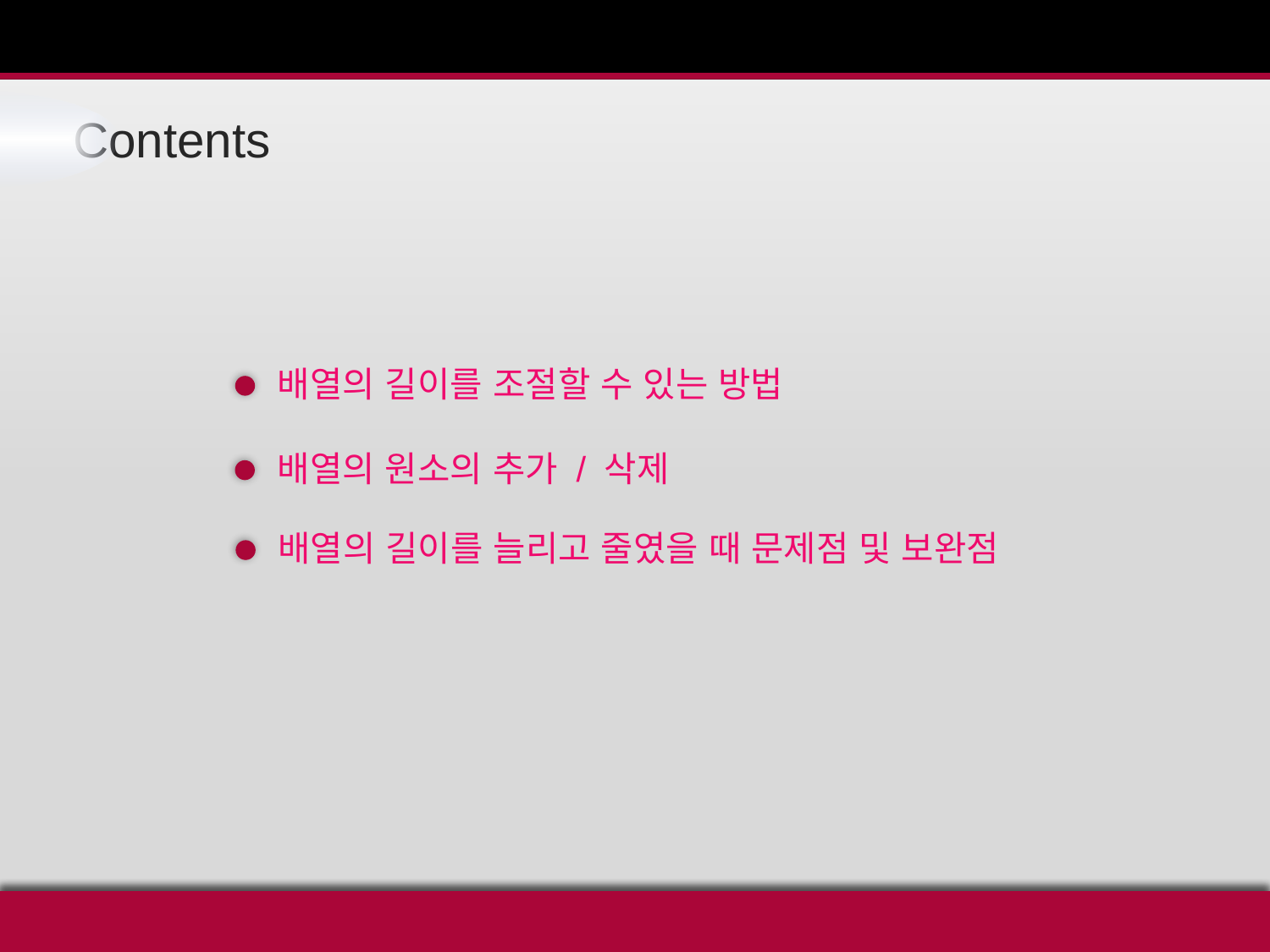

Contents
배열의 길이를 조절할 수 있는 방법

배열의 원소의 추가 / 삭제

배열의 길이를 늘리고 줄였을 때 문제점 및 보완점